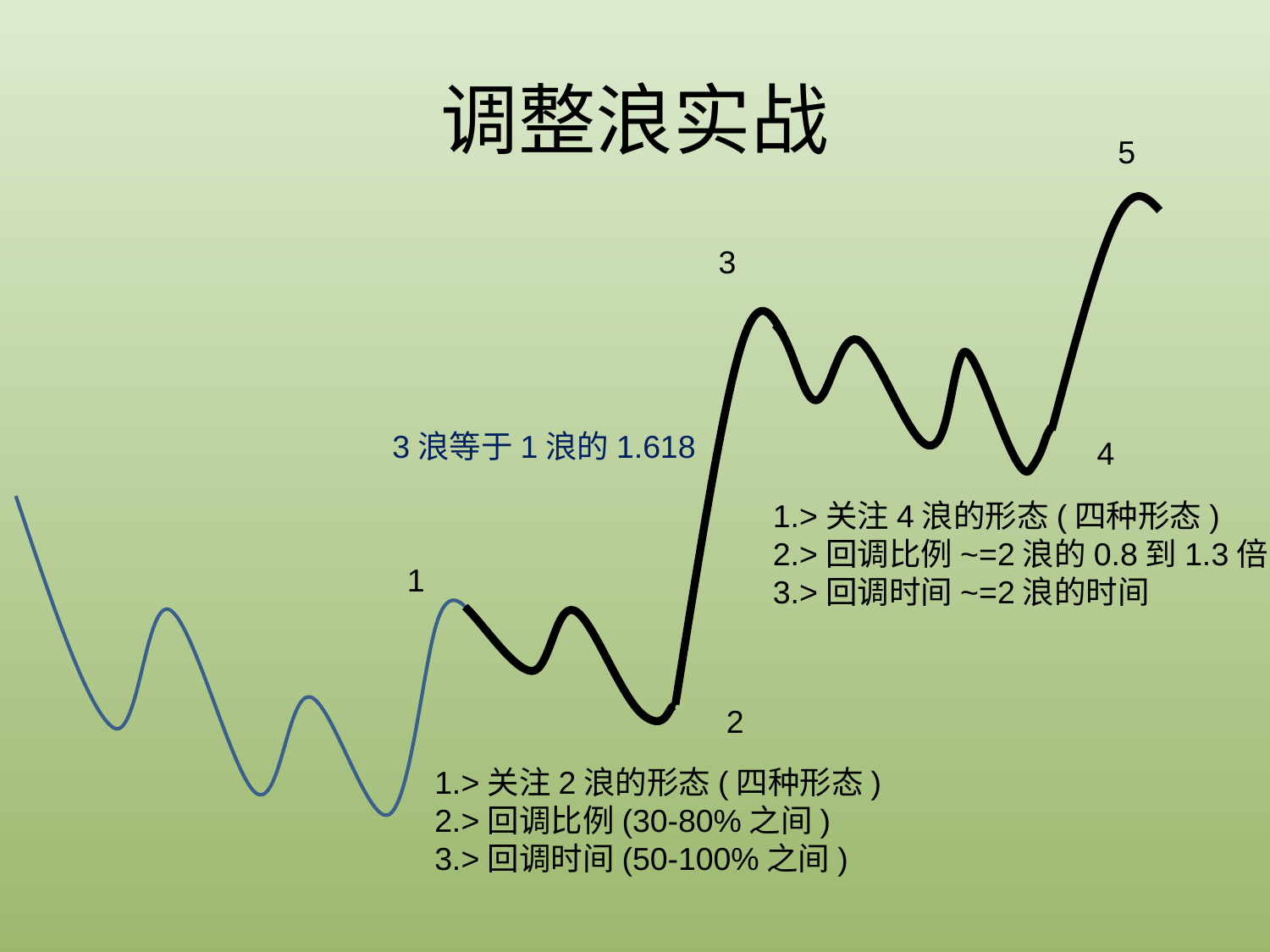

调整浪实战
5

3

3浪等于1浪的1.618
4
1.>关注4浪的形态(四种形态)
2.>回调比例~=2浪的0.8到1.3倍
3.>回调时间~=2浪的时间

1

2
1.>关注2浪的形态(四种形态)
2.>回调比例(30-80%之间)
3.>回调时间(50-100%之间)